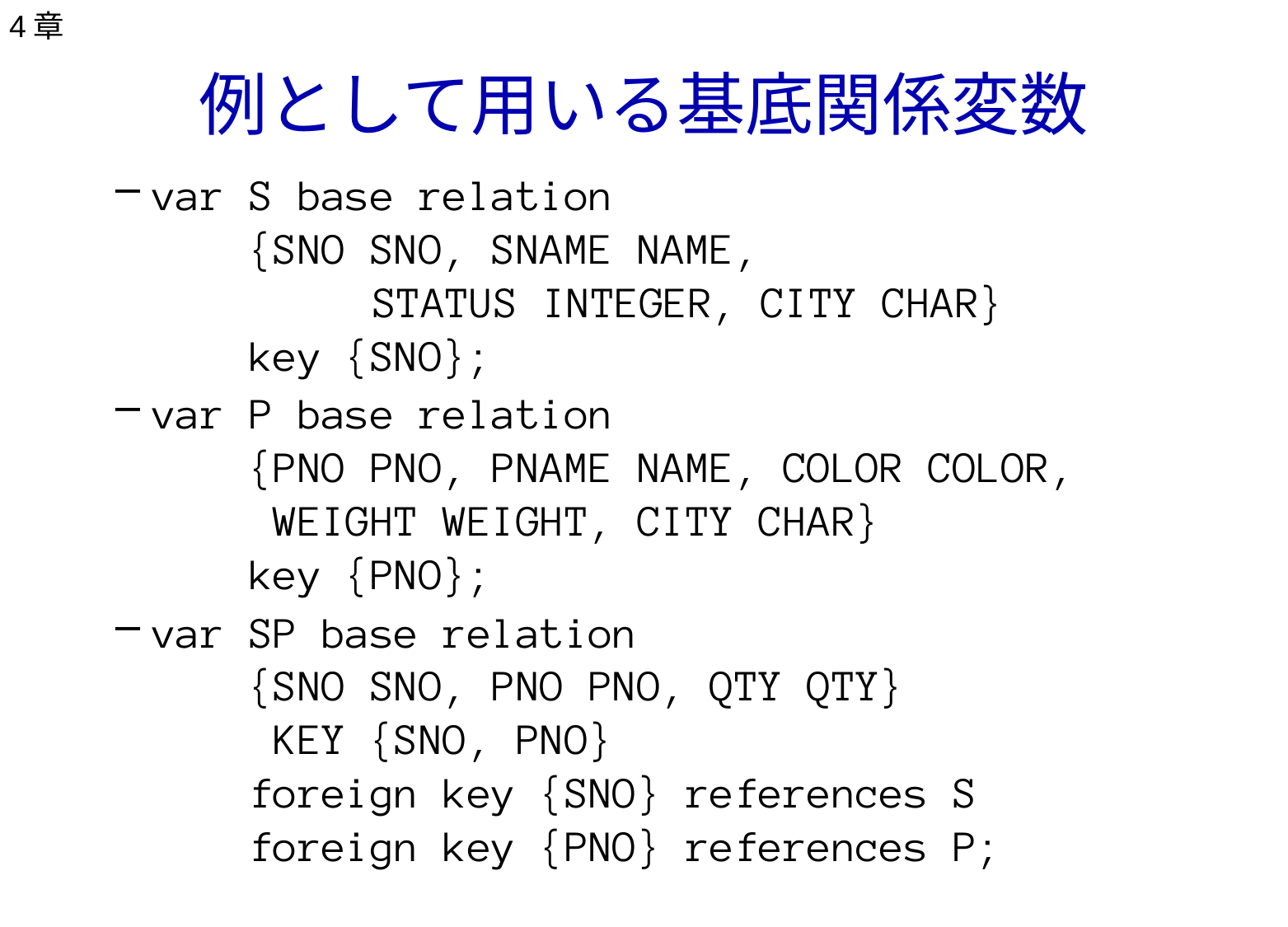

4章
# 例として用いる基底関係変数
var S base relation
    {SNO SNO, SNAME NAME,
	    STATUS INTEGER, CITY CHAR}
    key {SNO};
var P base relation
    {PNO PNO, PNAME NAME, COLOR COLOR,
     WEIGHT WEIGHT, CITY CHAR}
    key {PNO};
var SP base relation
    {SNO SNO, PNO PNO, QTY QTY}
     KEY {SNO, PNO}
    foreign key {SNO} references S
    foreign key {PNO} references P;